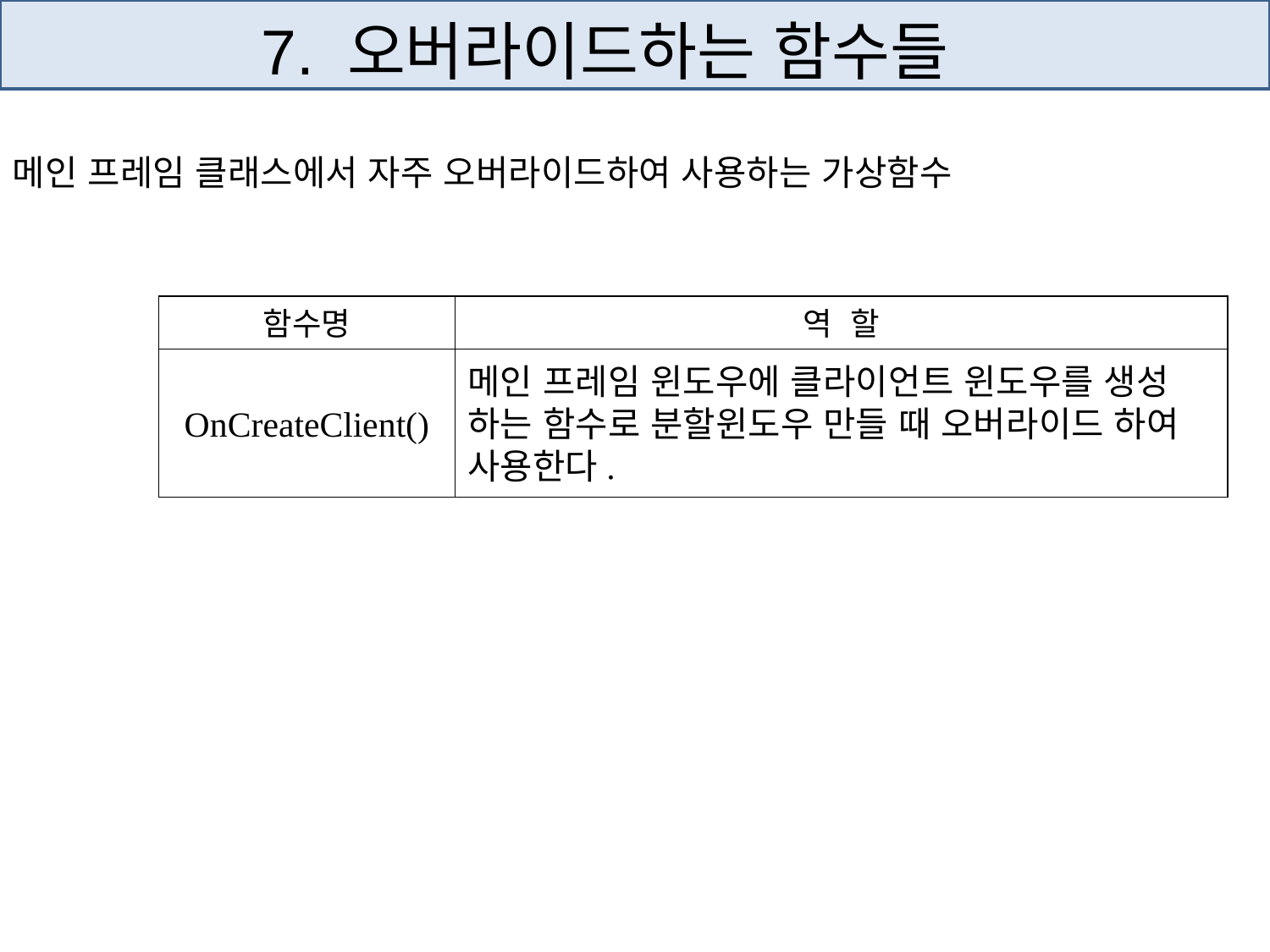

# 7. 오버라이드하는 함수들
메인 프레임 클래스에서 자주 오버라이드하여 사용하는 가상함수

함수명
역  할
OnCreateClient()
메인 프레임 윈도우에 클라이언트 윈도우를 생성
하는 함수로 분할윈도우 만들 때 오버라이드 하여
사용한다.